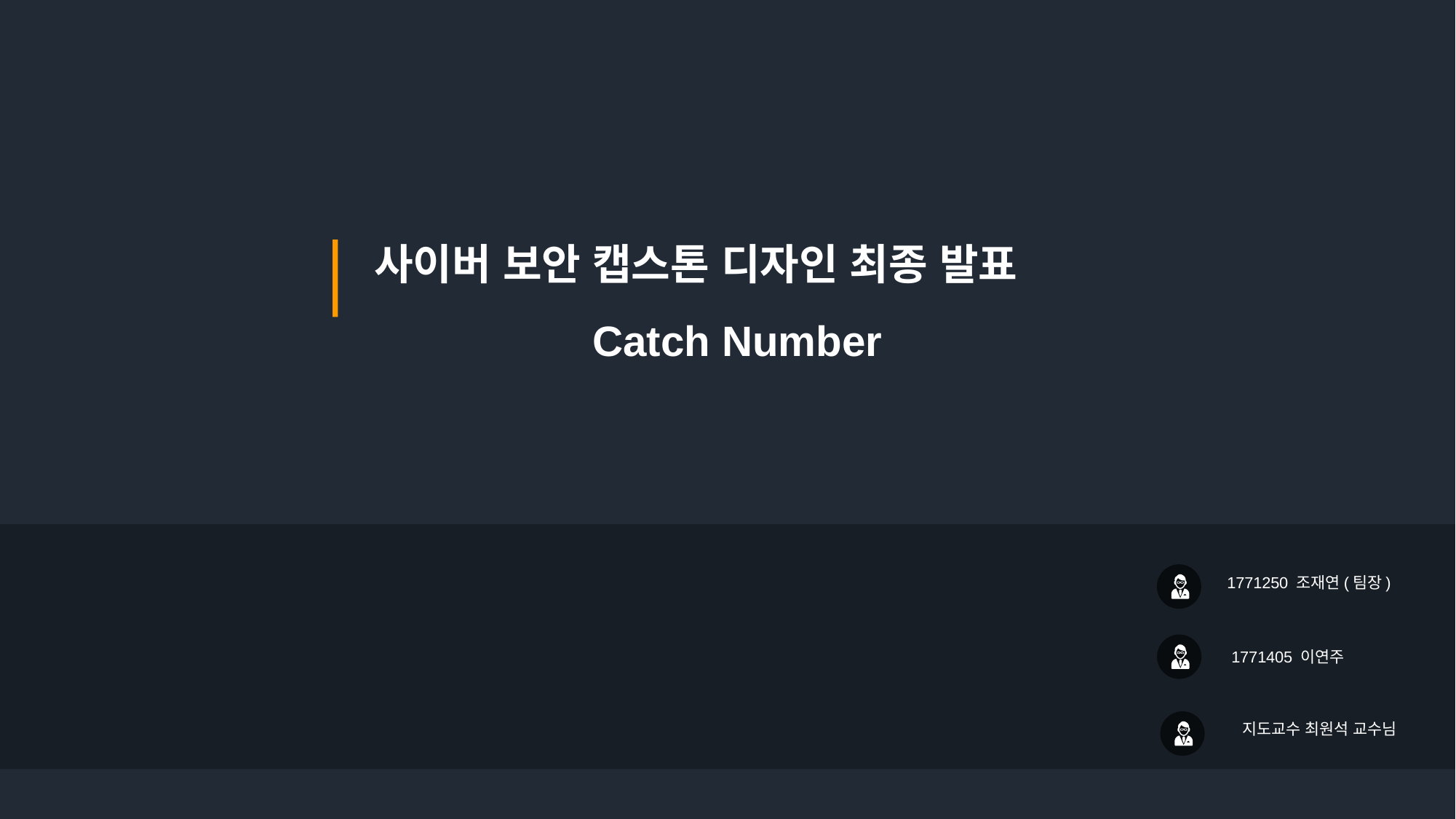

사이버 보안 캡스톤 디자인 최종 발표
		Catch Number

1771250 조재연(팀장)

1771405 이연주

지도교수 최원석 교수님